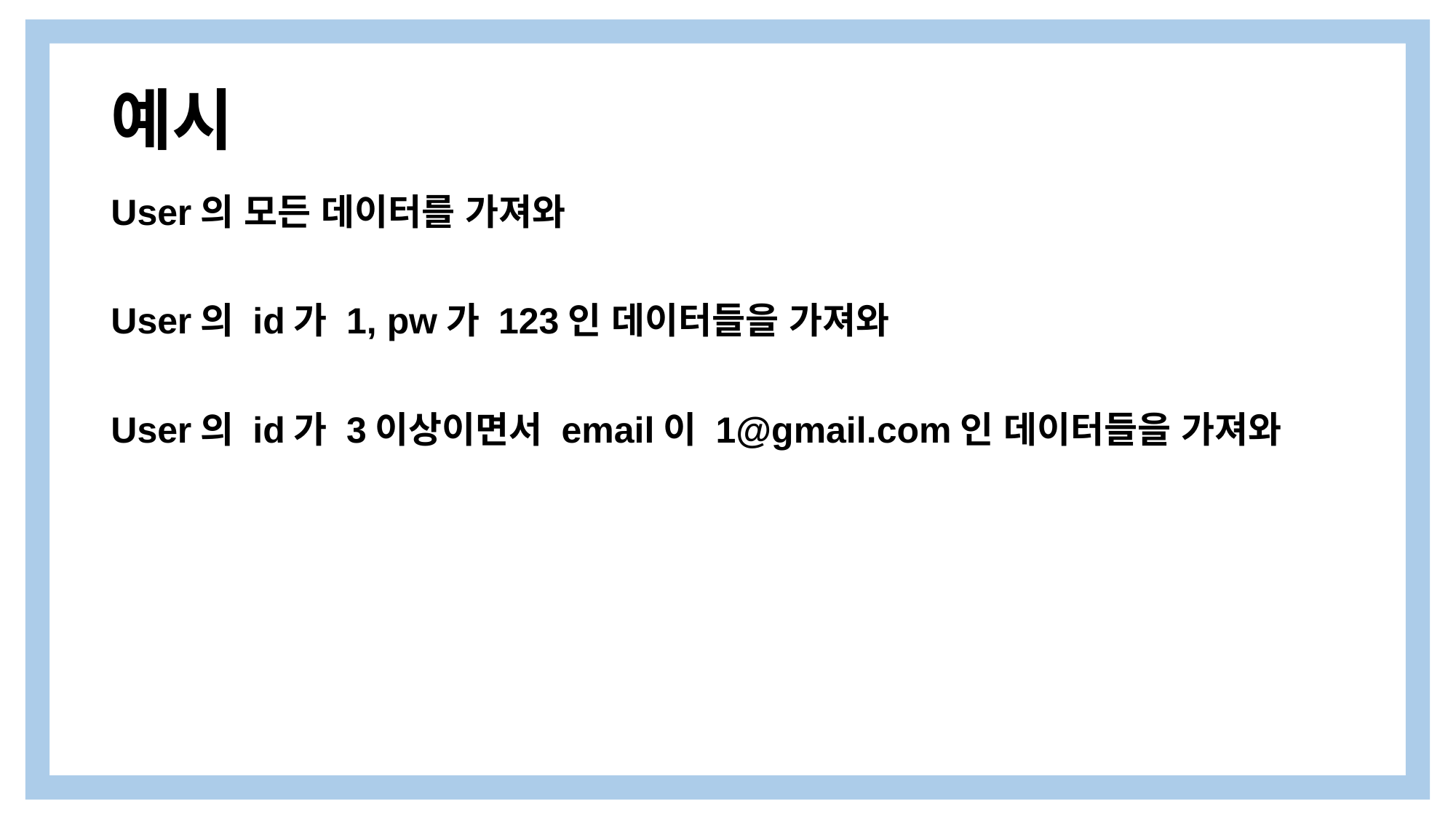

# 예시
User의 모든 데이터를 가져와

User의 id가 1, pw가 123인 데이터들을 가져와

User의 id가 3이상이면서 email이 1@gmail.com인 데이터들을 가져와